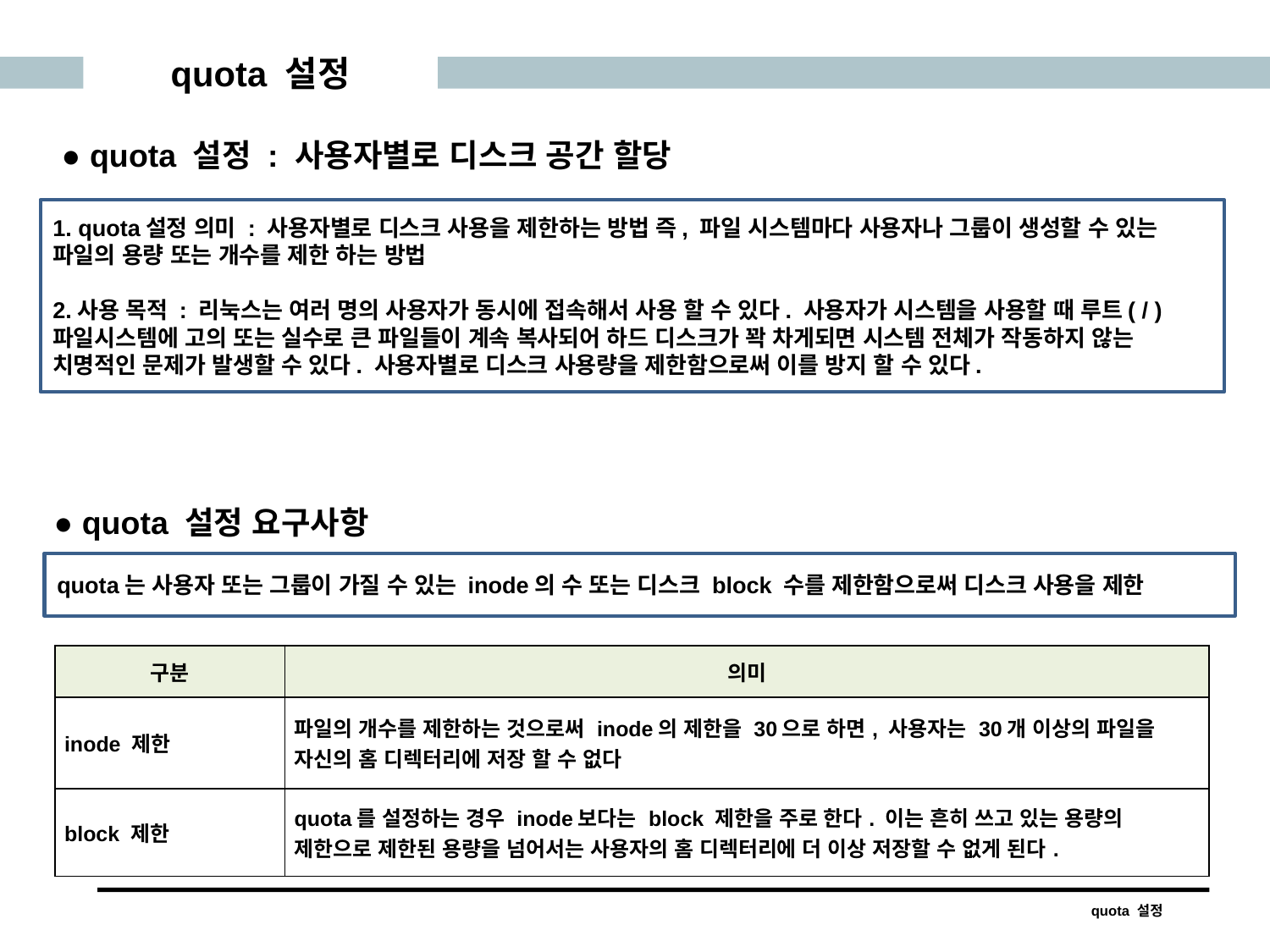

quota 설정

● quota 설정 : 사용자별로 디스크 공간 할당
1. quota설정 의미 : 사용자별로 디스크 사용을 제한하는 방법 즉, 파일 시스템마다 사용자나 그룹이 생성할 수 있는 파일의 용량 또는 개수를 제한 하는 방법

2.사용 목적 : 리눅스는 여러 명의 사용자가 동시에 접속해서 사용 할 수 있다. 사용자가 시스템을 사용할 때 루트( / ) 파일시스템에 고의 또는 실수로 큰 파일들이 계속 복사되어 하드 디스크가 꽉 차게되면 시스템 전체가 작동하지 않는 치명적인 문제가 발생할 수 있다. 사용자별로 디스크 사용량을 제한함으로써 이를 방지 할 수 있다.
● quota 설정 요구사항
quota는 사용자 또는 그룹이 가질 수 있는 inode의 수 또는 디스크 block 수를 제한함으로써 디스크 사용을 제한
| 구분 | 의미 |
| --- | --- |
| inode 제한 | 파일의 개수를 제한하는 것으로써 inode의 제한을 30으로 하면, 사용자는 30개 이상의 파일을 자신의 홈 디렉터리에 저장 할 수 없다 |
| block 제한 | quota를 설정하는 경우 inode보다는 block 제한을 주로 한다. 이는 흔히 쓰고 있는 용량의 제한으로 제한된 용량을 넘어서는 사용자의 홈 디렉터리에 더 이상 저장할 수 없게 된다. |

quota 설정